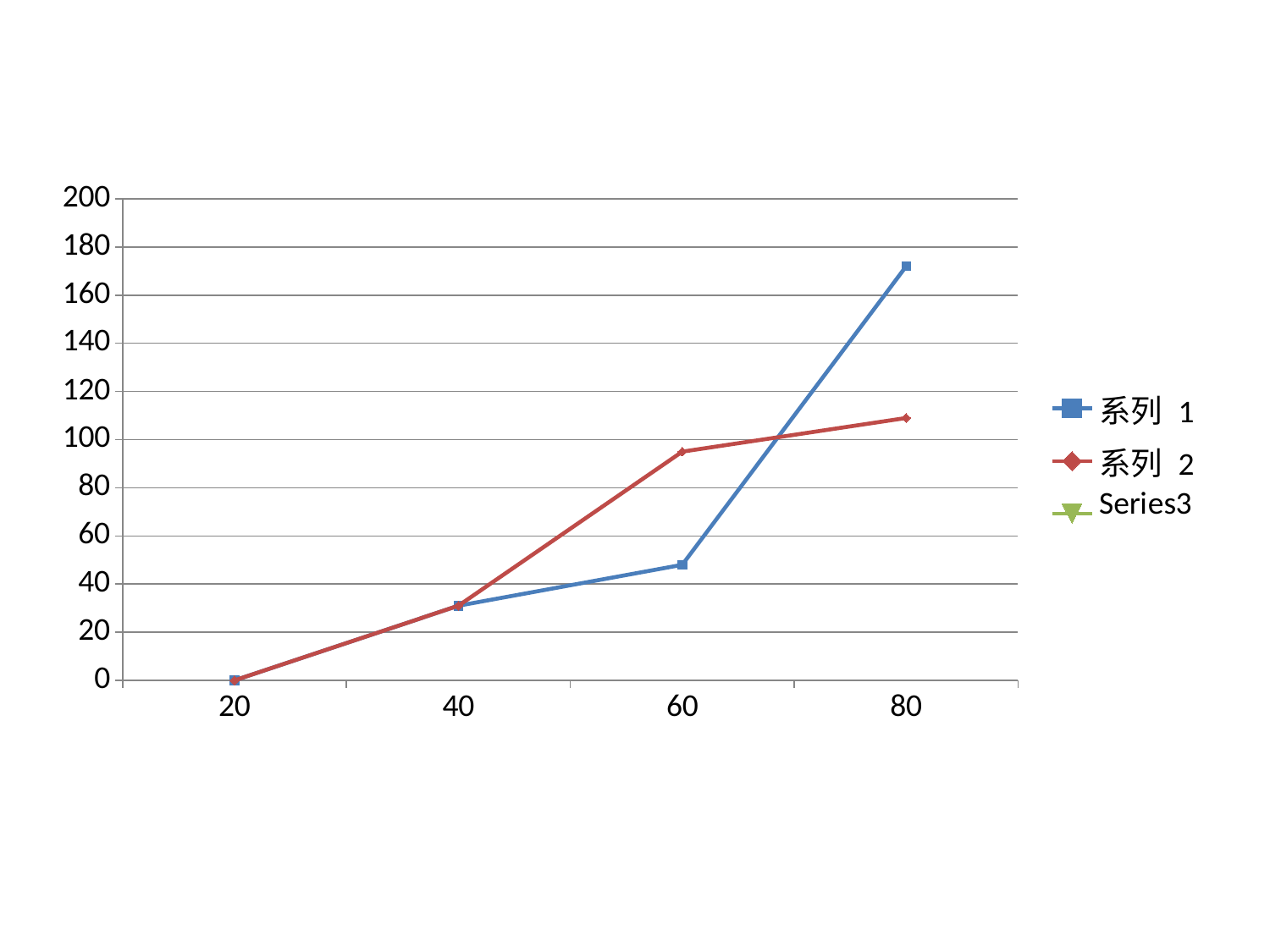

### Chart

| Category | 系列 1 | 系列 2 |  |
|---|---|---|---|
| 20 | 0.0 | 0.0 | None |
| 40 | 31.0 | 31.0 | None |
| 60 | 48.0 | 95.0 | None |
| 80 | 172.0 | 109.0 | None |